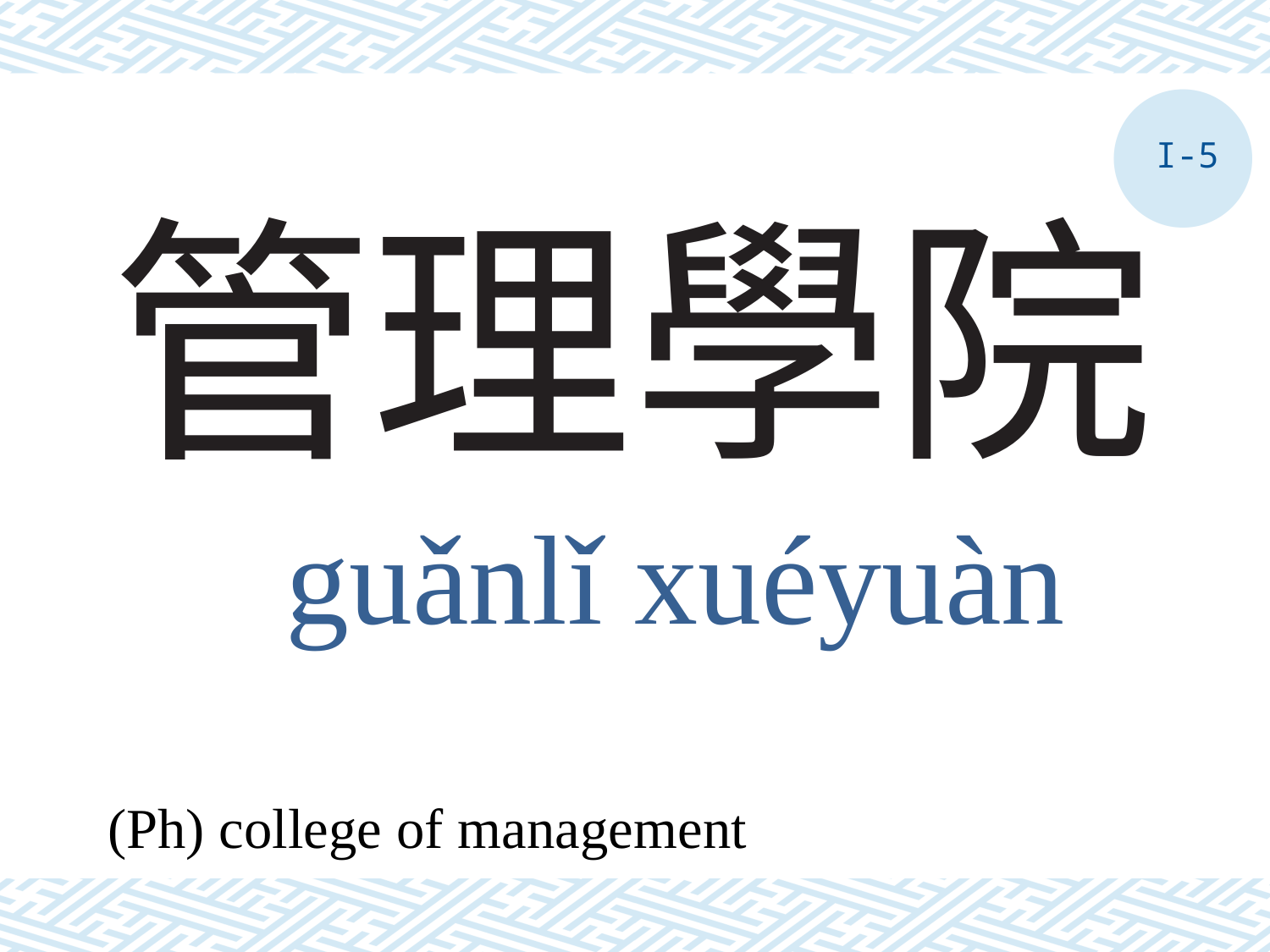

I-5

# 管理學院
guǎnlǐ xuéyuàn
(Ph) college of management